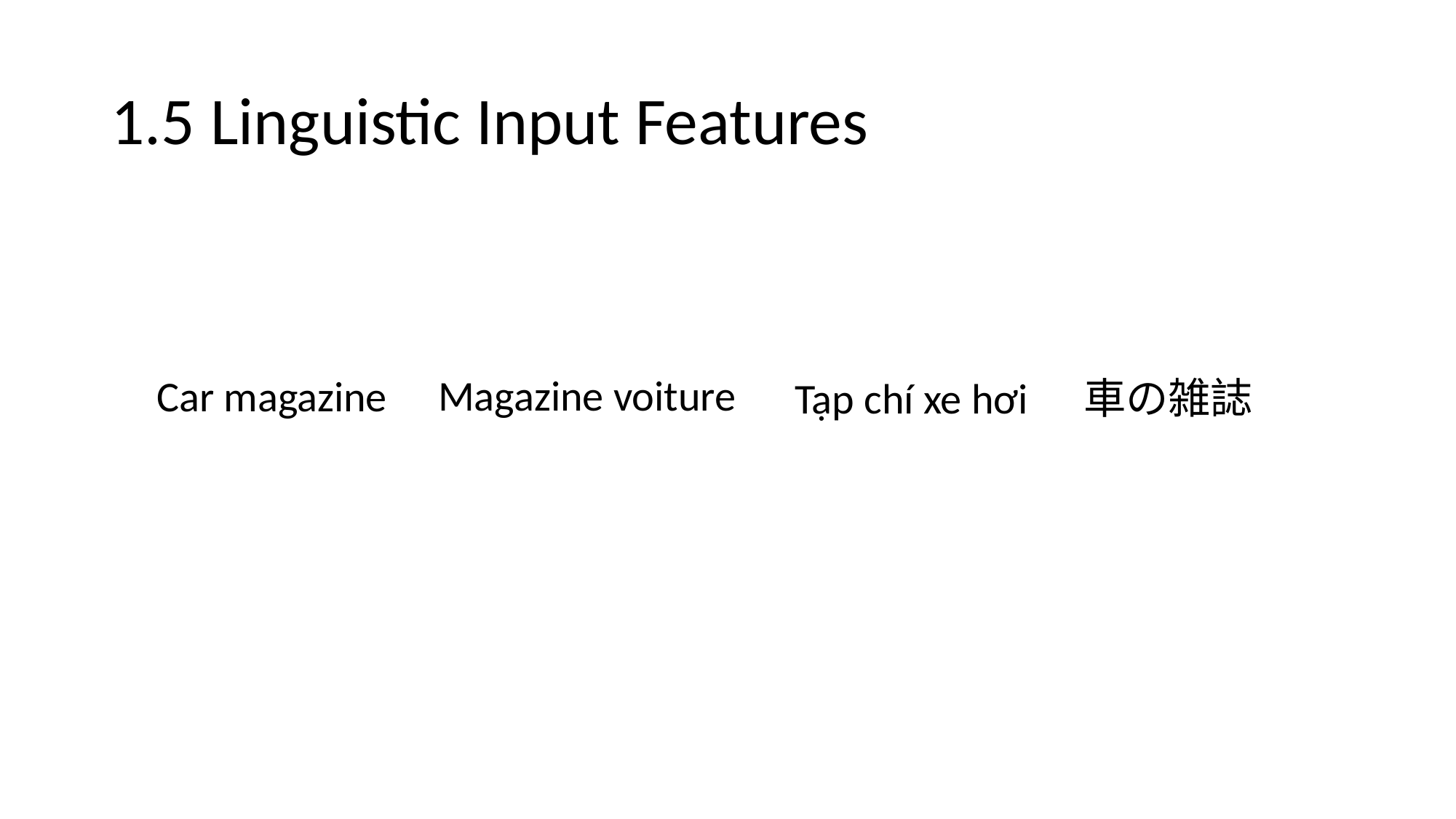

# 1.5 Linguistic Input Features
Tạp chí xe hơi
車の雑誌
Magazine voiture
Car magazine